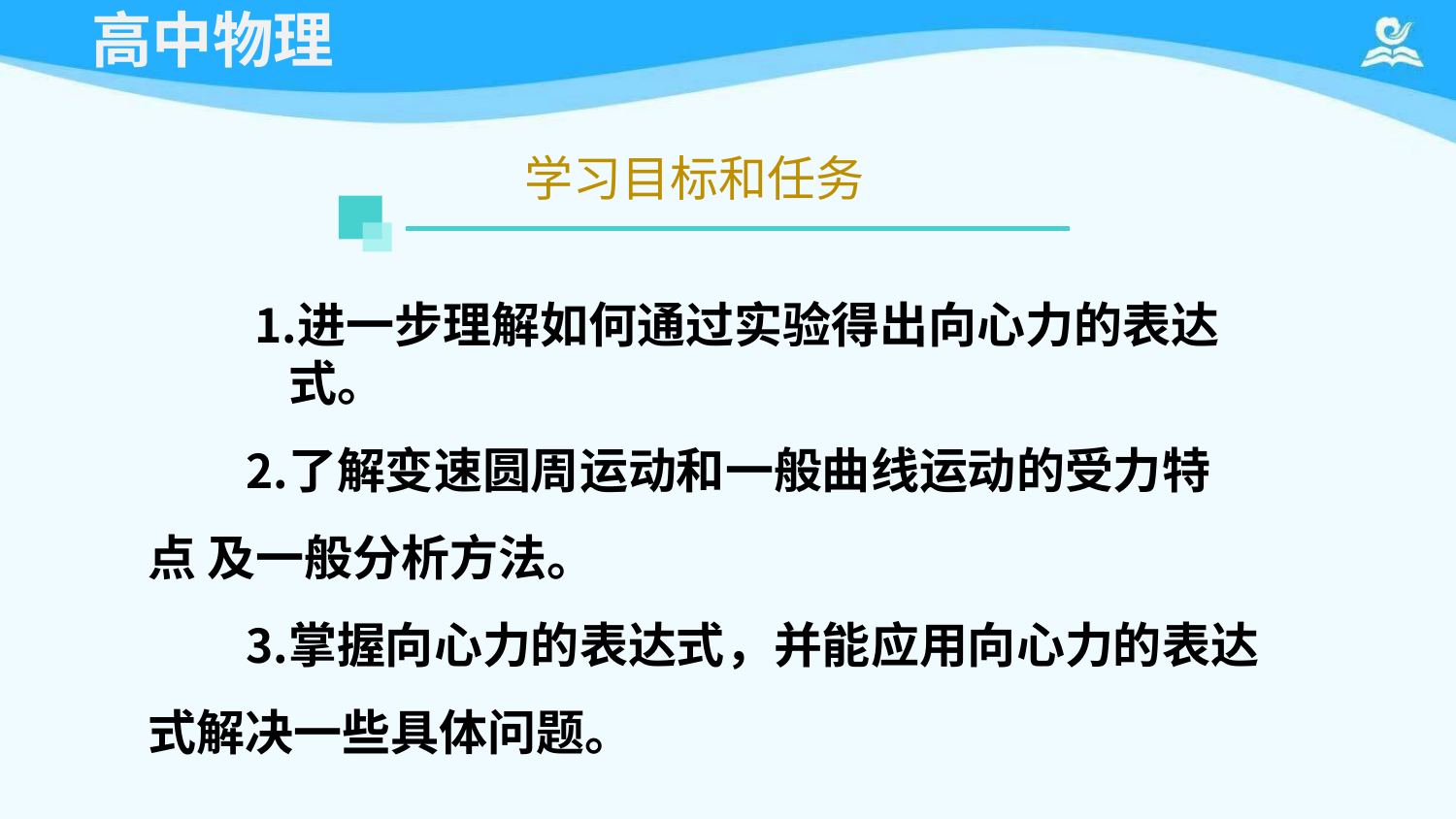

# 高中物理
学习目标和任务

进一步理解如何通过实验得出向心力的表达式。
了解变速圆周运动和一般曲线运动的受力特点 及一般分析方法。
掌握向心力的表达式，并能应用向心力的表达 式解决一些具体问题。